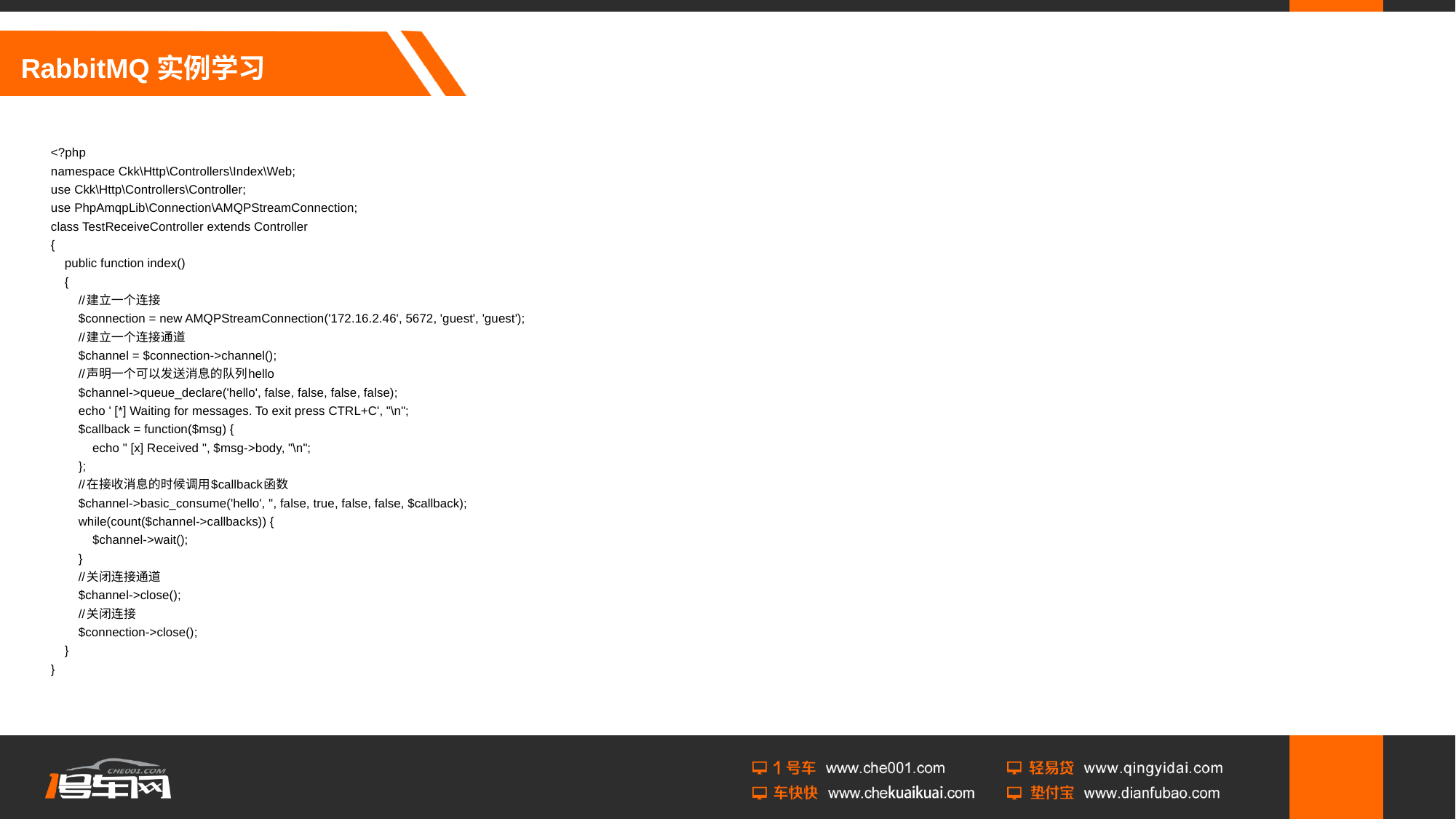

# RabbitMQ实例学习
<?php
namespace Ckk\Http\Controllers\Index\Web;
use Ckk\Http\Controllers\Controller;
use PhpAmqpLib\Connection\AMQPStreamConnection;
class TestReceiveController extends Controller
{
    public function index()
    {
        //建立一个连接
        $connection = new AMQPStreamConnection('172.16.2.46', 5672, 'guest', 'guest');
        //建立一个连接通道
        $channel = $connection->channel();
        //声明一个可以发送消息的队列hello
        $channel->queue_declare('hello', false, false, false, false);
        echo ' [*] Waiting for messages. To exit press CTRL+C', "\n";
        $callback = function($msg) {
            echo " [x] Received ", $msg->body, "\n";
        };
        //在接收消息的时候调用$callback函数
        $channel->basic_consume('hello', '', false, true, false, false, $callback);
        while(count($channel->callbacks)) {
            $channel->wait();
        }
        //关闭连接通道
        $channel->close();
        //关闭连接
        $connection->close();
    }
}